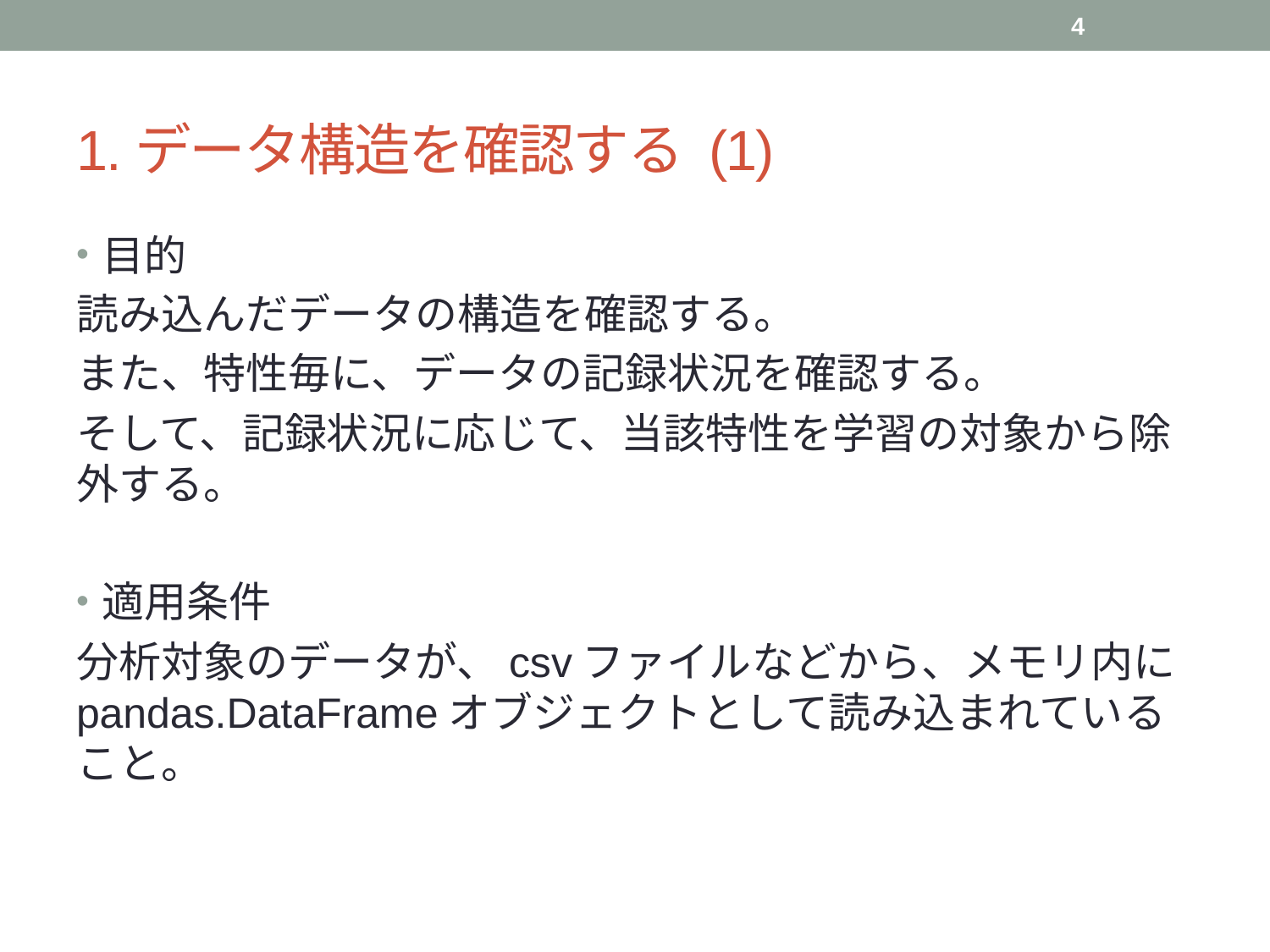

4
# 1.データ構造を確認する (1)
目的
読み込んだデータの構造を確認する。
また、特性毎に、データの記録状況を確認する。
そして、記録状況に応じて、当該特性を学習の対象から除外する。

適用条件
分析対象のデータが、csvファイルなどから、メモリ内にpandas.DataFrameオブジェクトとして読み込まれていること。